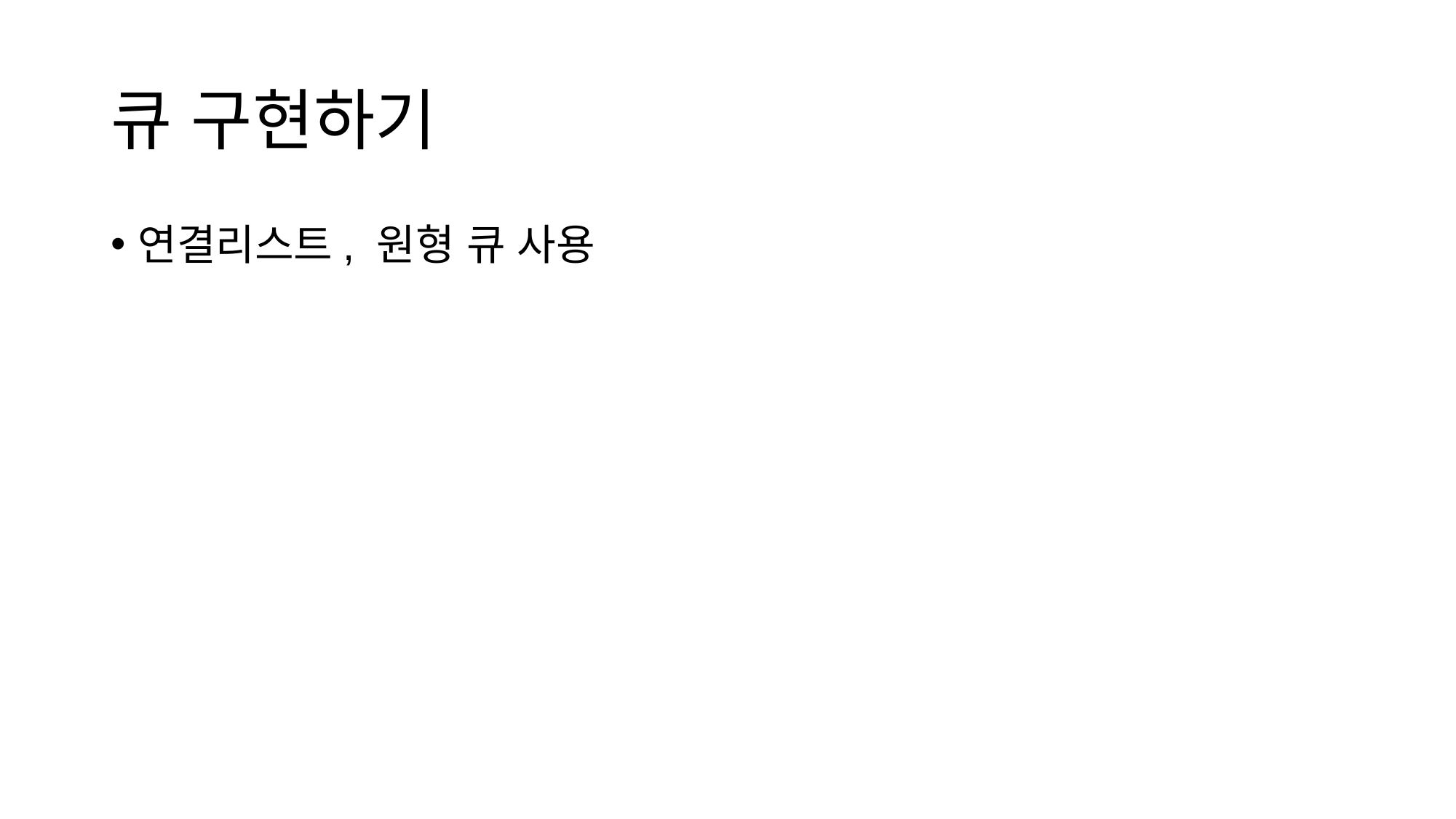

# 큐 구현하기
연결리스트, 원형 큐 사용